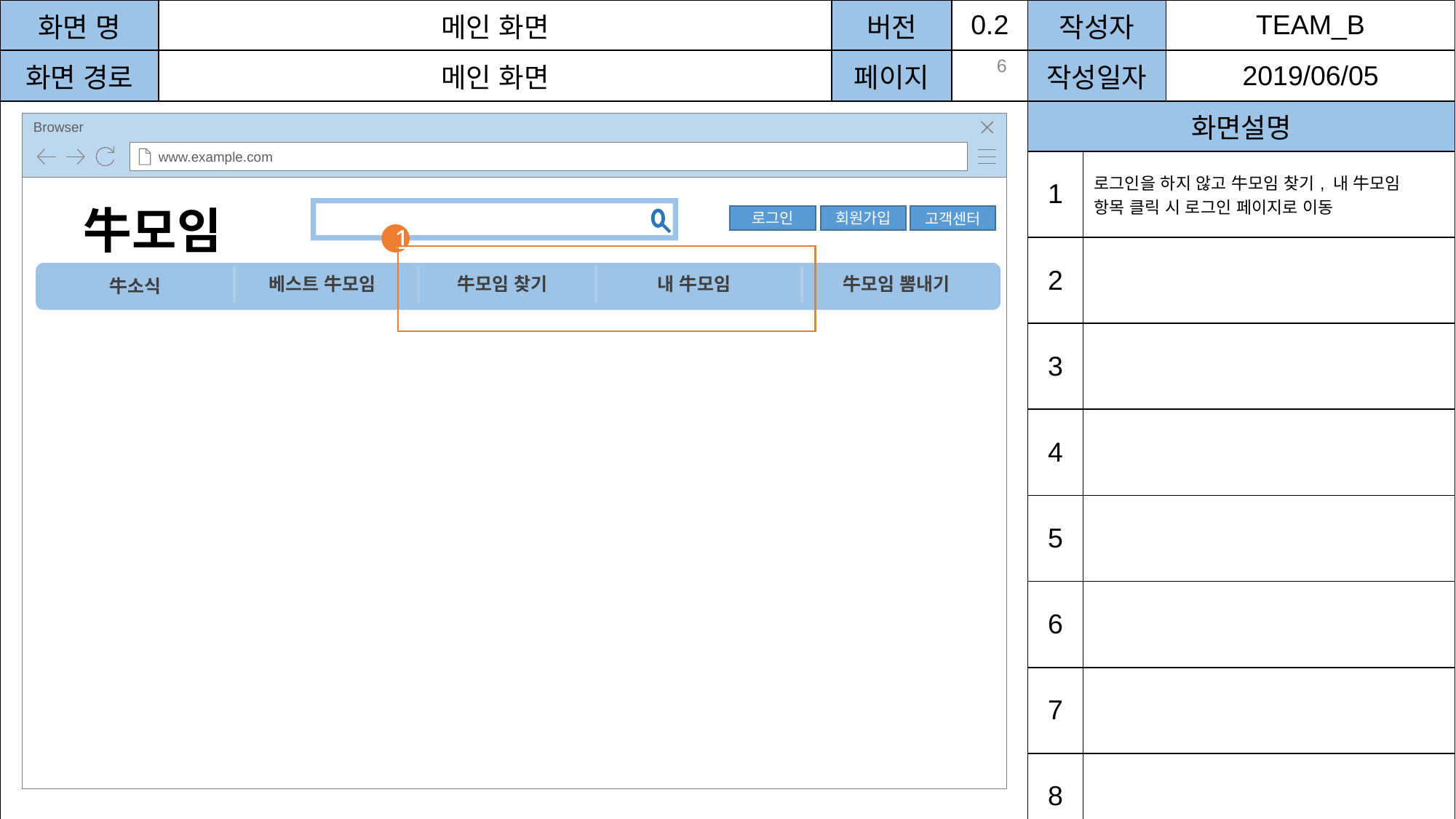

| 화면 명 | 메인 화면 | 버전 | 0.2 | 작성자 |  | TEAM\_B |
| --- | --- | --- | --- | --- | --- | --- |
| 화면 경로 | 메인 화면 | 페이지 |  | 작성일자 |  | 2019/06/05 |
|  |  |  |  | 화면설명 |  |  |
|  |  |  |  | 1 | 로그인을 하지 않고 牛모임 찾기, 내 牛모임 항목 클릭 시 로그인 페이지로 이동 |  |
|  |  |  |  | 2 |  |  |
|  |  |  |  | 3 |  |  |
|  |  |  |  | 4 |  |  |
|  |  |  |  | 5 |  |  |
|  |  |  |  | 6 |  |  |
|  |  |  |  | 7 |  |  |
|  |  |  |  | 8 |  |  |
6
Browser

www.example.com

牛모임

로그인
회원가입
고객센터
1

베스트 牛모임
牛모임 찾기
내 牛모임
牛모임 뽐내기
牛소식